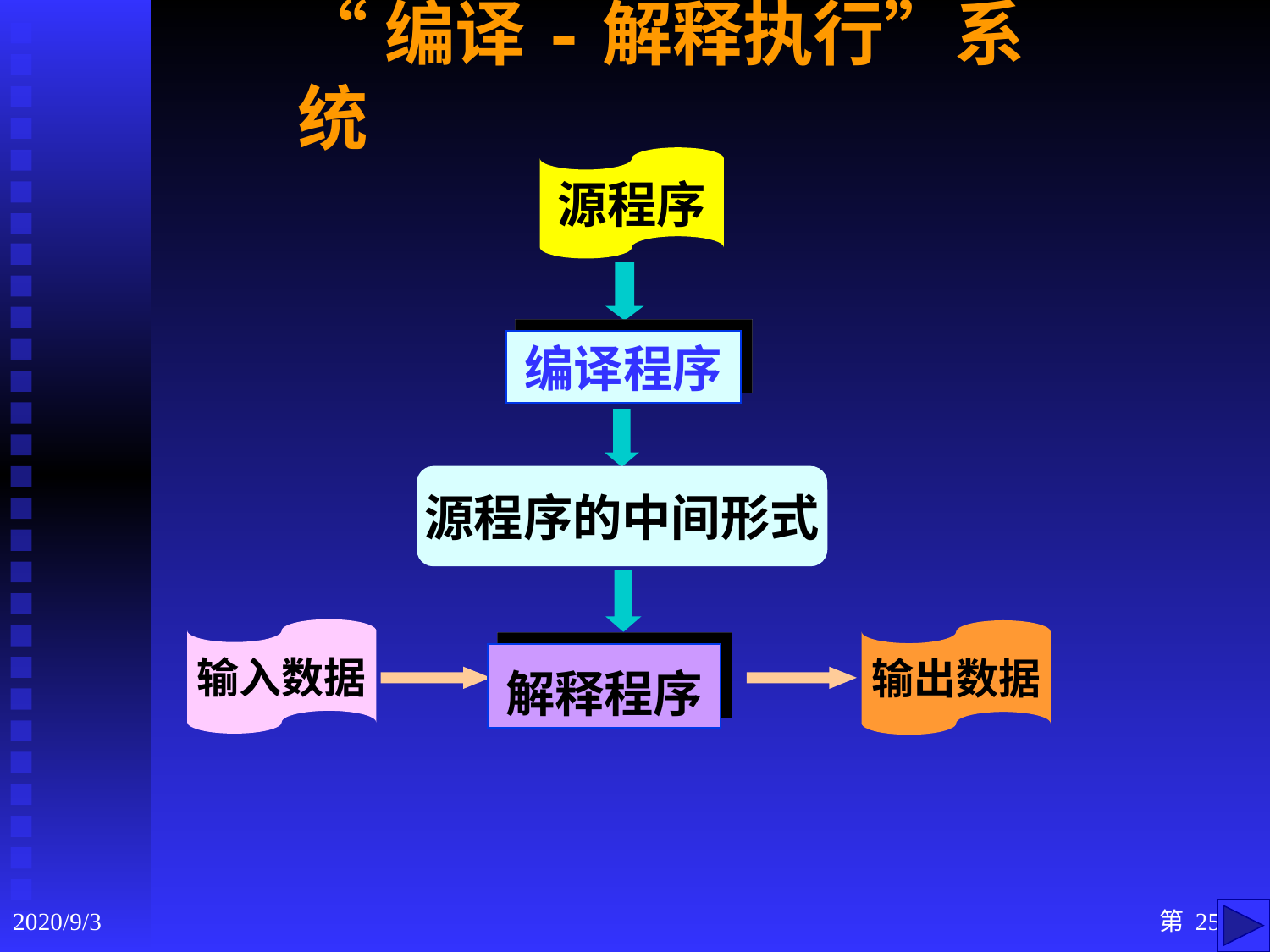

# “编译-解释执行”系统
源程序

编译程序

源程序的中间形式

输入数据
输出数据
解释程序

2020/9/3
第 25 页